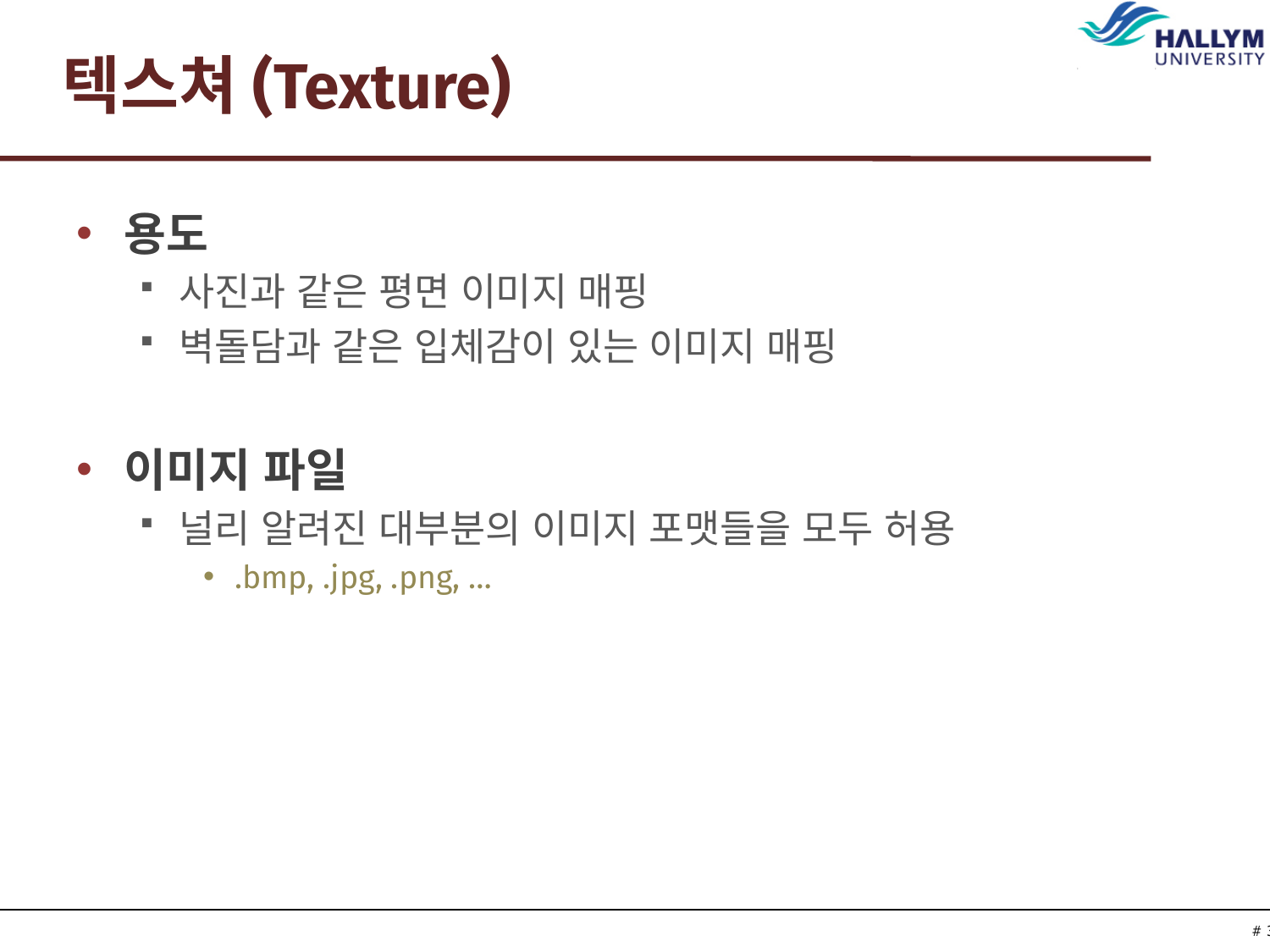

# 텍스쳐(Texture)
용도
사진과 같은 평면 이미지 매핑
벽돌담과 같은 입체감이 있는 이미지 매핑

이미지 파일
널리 알려진 대부분의 이미지 포맷들을 모두 허용
.bmp, .jpg, .png, …